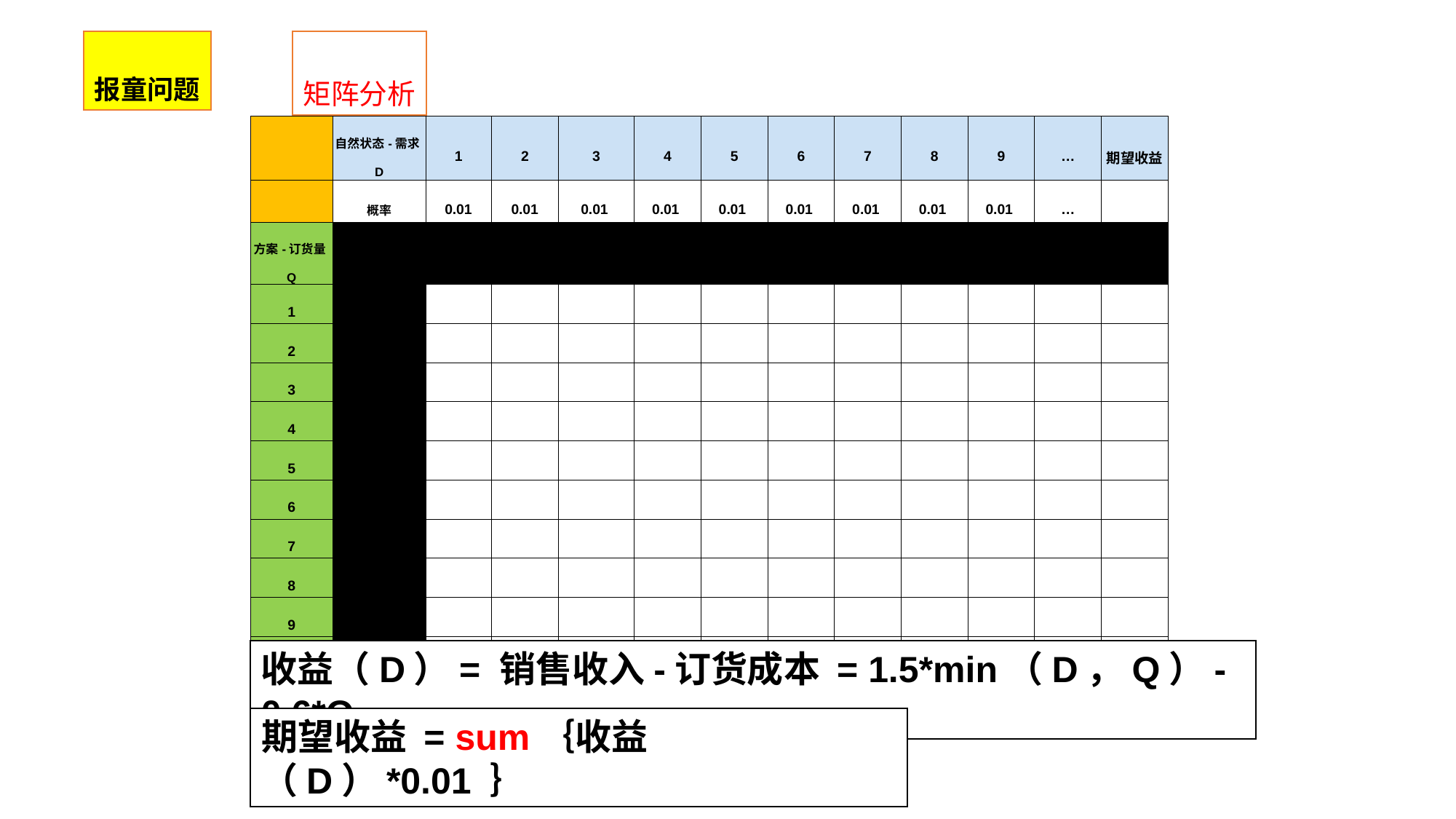

报童问题
矩阵分析
|  | 自然状态-需求D | 1 | 2 | 3 | 4 | 5 | 6 | 7 | 8 | 9 | … | 期望收益 |
| --- | --- | --- | --- | --- | --- | --- | --- | --- | --- | --- | --- | --- |
|  | 概率 | 0.01 | 0.01 | 0.01 | 0.01 | 0.01 | 0.01 | 0.01 | 0.01 | 0.01 | … |  |
| 方案-订货量Q |  |  |  |  |  |  |  |  |  |  |  |  |
| 1 |  |  |  |  |  |  |  |  |  |  |  |  |
| 2 |  |  |  |  |  |  |  |  |  |  |  |  |
| 3 |  |  |  |  |  |  |  |  |  |  |  |  |
| 4 |  |  |  |  |  |  |  |  |  |  |  |  |
| 5 |  |  |  |  |  |  |  |  |  |  |  |  |
| 6 |  |  |  |  |  |  |  |  |  |  |  |  |
| 7 |  |  |  |  |  |  |  |  |  |  |  |  |
| 8 |  |  |  |  |  |  |  |  |  |  |  |  |
| 9 |  |  |  |  |  |  |  |  |  |  |  |  |
| … |  |  |  |  |  |  |  |  |  |  |  |  |
收益（D）= 销售收入-订货成本 = 1.5*min（D，Q）-0.6*Q
期望收益 = sum｛收益（D）*0.01 ｝